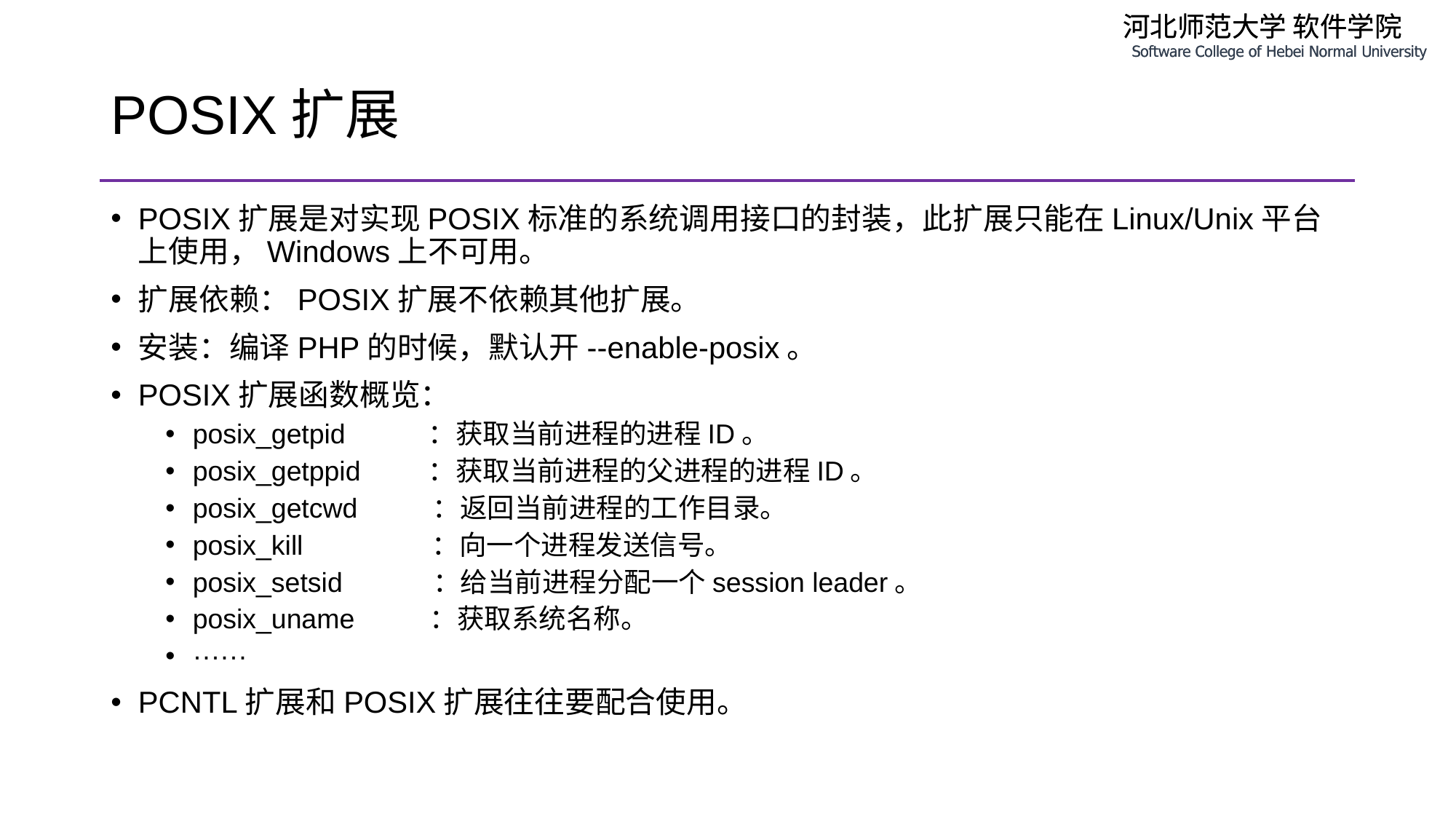

# POSIX扩展
POSIX扩展是对实现POSIX标准的系统调用接口的封装，此扩展只能在Linux/Unix平台上使用，Windows上不可用。
扩展依赖：POSIX扩展不依赖其他扩展。
安装：编译PHP的时候，默认开--enable-posix。
POSIX扩展函数概览：
posix_getpid          ：获取当前进程的进程ID。
posix_getppid        ：获取当前进程的父进程的进程ID。
posix_getcwd         ：返回当前进程的工作目录。
posix_kill                ：向一个进程发送信号。
posix_setsid           ：给当前进程分配一个session leader。
posix_uname         ：获取系统名称。
······
PCNTL扩展和POSIX扩展往往要配合使用。